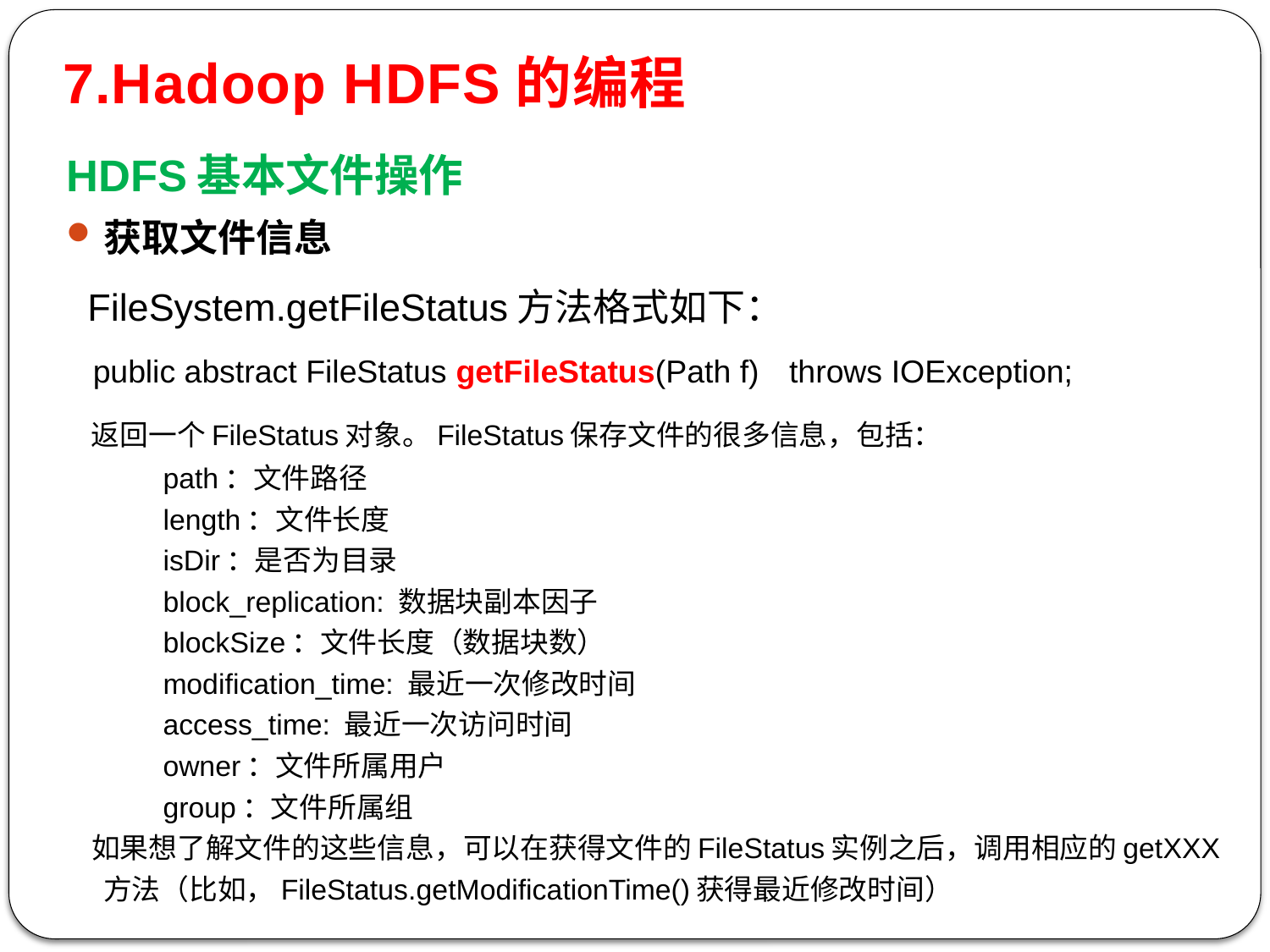

7.Hadoop HDFS的编程
HDFS基本文件操作
获取文件信息
  FileSystem.getFileStatus方法格式如下：
   public abstract FileStatus getFileStatus(Path f) 					throws IOException;
  返回一个FileStatus对象。FileStatus保存文件的很多信息，包括：
   path：文件路径
   length：文件长度
   isDir：是否为目录
   block_replication: 数据块副本因子
   blockSize：文件长度（数据块数）
   modification_time: 最近一次修改时间
   access_time: 最近一次访问时间
   owner：文件所属用户
   group：文件所属组
   如果想了解文件的这些信息，可以在获得文件的FileStatus实例之后，调用相应的getXXX方法（比如，FileStatus.getModificationTime()获得最近修改时间）